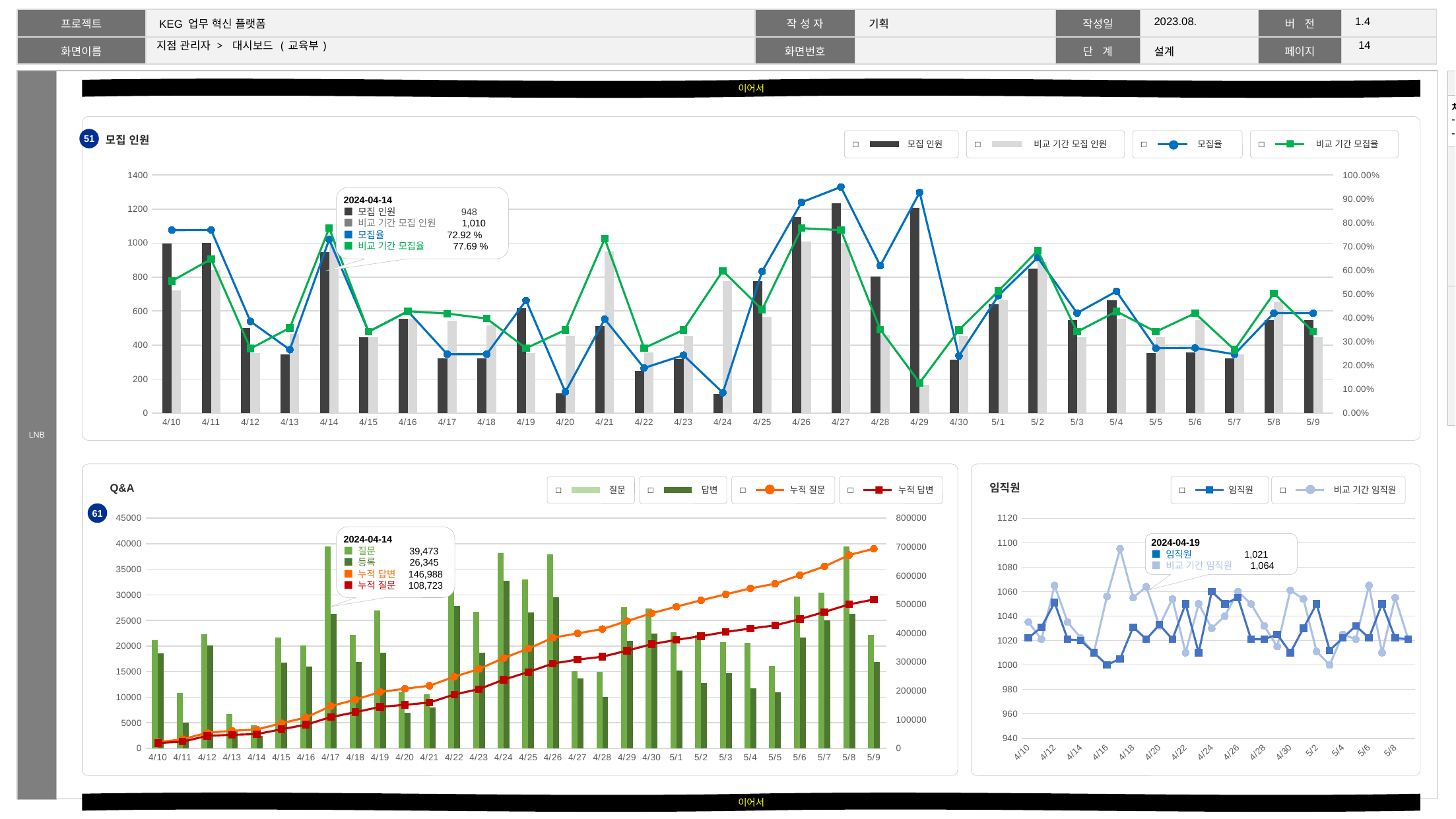

14

# 지점 관리자 > 대시보드 (교육부)
| 화면 설명 |  |
| --- | --- |
| 차트 교육부 차트의 X축은 [개강일] 기준 기간임. 나머지 기능은 사업부와 동일함. |  |
| 51 | 차트: 모집율 Type= Combo Chart 막대그래프= 검색 기간/비교 기간 각 날짜의 수강생 총 수 꺾은선 그래프= 검색 기간/비교 기간 각 날짜의 모집율 범례: checked된 항목에 대해서만 차트 내에 표기. Default= 모든 범례 checked. Y축 1= 막대그래프의 값에 대한 범위 Y축 2= 꺾은선 그래프의 값에 대한 범위. |
| 61 | 차트: Q&A Type= Combo Chart 막대그래프= 검색 기간 중 각 날짜의 Q&A 질문, 답변 총 수 꺾은선 그래프= 누적 질문, 누적 답변 수 범례: checked된 항목에 대해서만 차트 내에 표기. Default= 모든 범례 checked. Y축 1= 막대그래프의 값에 대한 범위 Y축 2= 꺾은선 그래프의 값에 대한 범위. |
이어서

모집 인원
51
□
모집 인원
□
비교 기간 모집 인원
□
모집율

□
비교 기간 모집율

### Chart

| Category | 모집 인원 | 비교 기간 모집 인원 | 모집율 | 비교 기간 모집율 |
|---|---|---|---|---|
| 45392 | 999.0 | 721.0 | 0.7684615384615384 | 0.5546153846153846 |
| 45393 | 1000.0 | 841.0 | 0.7692307692307693 | 0.6469230769230769 |
| 45394 | 500.0 | 352.0 | 0.38461538461538464 | 0.27076923076923076 |
| 45395 | 346.0 | 465.0 | 0.26615384615384613 | 0.3576923076923077 |
| 45396 | 948.0 | 1010.0 | 0.7292307692307692 | 0.7769230769230769 |
| 45397 | 444.0 | 444.0 | 0.3415384615384615 | 0.3415384615384615 |
| 45398 | 556.0 | 556.0 | 0.4276923076923077 | 0.4276923076923077 |
| 45399 | 321.0 | 543.0 | 0.2469230769230769 | 0.4176923076923077 |
| 45400 | 321.0 | 516.0 | 0.2469230769230769 | 0.39692307692307693 |
| 45401 | 615.0 | 354.0 | 0.47307692307692306 | 0.2723076923076923 |
| 45402 | 115.0 | 454.0 | 0.08846153846153847 | 0.34923076923076923 |
| 45403 | 513.0 | 952.0 | 0.3946153846153846 | 0.7323076923076923 |
| 45404 | 246.0 | 355.0 | 0.18923076923076923 | 0.27307692307692305 |
| 45405 | 316.0 | 454.0 | 0.24307692307692308 | 0.34923076923076923 |
| 45406 | 111.0 | 777.0 | 0.08538461538461538 | 0.5976923076923077 |
| 45407 | 774.0 | 565.0 | 0.5953846153846154 | 0.4346153846153846 |
| 45408 | 1151.0 | 1010.0 | 0.8853846153846154 | 0.7769230769230769 |
| 45409 | 1235.0 | 999.0 | 0.95 | 0.7684615384615384 |
| 45410 | 805.0 | 456.0 | 0.6192307692307693 | 0.3507692307692308 |
| 45411 | 1205.0 | 165.0 | 0.926923076923077 | 0.12692307692307692 |
| 45412 | 312.0 | 454.0 | 0.24 | 0.34923076923076923 |
| 45413 | 641.0 | 666.0 | 0.4930769230769231 | 0.5123076923076924 |
| 45414 | 849.0 | 888.0 | 0.6530769230769231 | 0.683076923076923 |
| 45415 | 546.0 | 444.0 | 0.42 | 0.3415384615384615 |
| 45416 | 665.0 | 555.0 | 0.5115384615384615 | 0.4269230769230769 |
| 45417 | 354.0 | 444.0 | 0.2723076923076923 | 0.3415384615384615 |
| 45418 | 356.0 | 545.0 | 0.27384615384615385 | 0.41923076923076924 |
| 45419 | 321.0 | 345.0 | 0.2469230769230769 | 0.2653846153846154 |
| 45420 | 546.0 | 654.0 | 0.42 | 0.5030769230769231 |
| 45421 | 545.0 | 444.0 | 0.41923076923076924 | 0.3415384615384615 |
2024-04-14
■ 모집 인원                        948
■ 비교 기간 모집 인원         1,010
■ 모집율                       72.92 %
■ 비교 기간 모집율          77.69 %

Q&A

임직원
□
질문
□
답변
□
누적 질문

□
누적 답변

□
임직원
□
비교 기간 임직원

61

### Chart

| Category | 질문 | 답변 | 누적 질문 | 누적 답변 |
|---|---|---|---|---|
| 45392 | 21208.0 | 18594.0 | 21208.0 | 18594.0 |
| 45393 | 10811.0 | 5001.0 | 32019.0 | 23595.0 |
| 45394 | 22306.0 | 20080.0 | 54325.0 | 43675.0 |
| 45395 | 6762.0 | 3500.0 | 61087.0 | 47175.0 |
| 45396 | 4553.0 | 2400.0 | 65640.0 | 49575.0 |
| 45397 | 21733.0 | 16797.0 | 87373.0 | 66372.0 |
| 45398 | 20142.0 | 16006.0 | 107515.0 | 82378.0 |
| 45399 | 39473.0 | 26345.0 | 146988.0 | 108723.0 |
| 45400 | 22204.0 | 16940.0 | 169192.0 | 125663.0 |
| 45401 | 26922.0 | 18654.0 | 196114.0 | 144317.0 |
| 45402 | 11036.0 | 7000.0 | 207150.0 | 151317.0 |
| 45403 | 10630.0 | 8000.0 | 217780.0 | 159317.0 |
| 45404 | 31140.0 | 27852.0 | 248920.0 | 187169.0 |
| 45405 | 26727.0 | 18749.0 | 275647.0 | 205918.0 |
| 45406 | 38166.0 | 32740.0 | 313813.0 | 238658.0 |
| 45407 | 32970.0 | 26633.0 | 346783.0 | 265291.0 |
| 45408 | 37872.0 | 29521.0 | 384655.0 | 294812.0 |
| 45409 | 15156.0 | 13689.0 | 399811.0 | 308501.0 |
| 45410 | 14976.0 | 10000.0 | 414787.0 | 318501.0 |
| 45411 | 27601.0 | 21065.0 | 442388.0 | 339566.0 |
| 45412 | 27394.0 | 22407.0 | 469782.0 | 361973.0 |
| 45413 | 22720.0 | 15247.0 | 492502.0 | 377220.0 |
| 45414 | 22224.0 | 12798.0 | 514726.0 | 390018.0 |
| 45415 | 20773.0 | 14708.0 | 535499.0 | 404726.0 |
| 45416 | 20591.0 | 11800.0 | 556090.0 | 416526.0 |
| 45417 | 16140.0 | 11000.0 | 572230.0 | 427526.0 |
| 45418 | 29671.0 | 21718.0 | 601901.0 | 449244.0 |
| 45419 | 30490.0 | 24990.0 | 632391.0 | 474234.0 |
| 45420 | 39473.0 | 26345.0 | 671864.0 | 500579.0 |
| 45421 | 22204.0 | 16940.0 | 694068.0 | 517519.0 |

### Chart

| Category | 임직원 | 비교기간 임직원 |
|---|---|---|
| 45392 | 1035.0 | 1022.0 |
| 45393 | 1021.0 | 1031.0 |
| 45394 | 1065.0 | 1051.0 |
| 45395 | 1035.0 | 1021.0 |
| 45396 | 1022.0 | 1020.0 |
| 45397 | 1010.0 | 1010.0 |
| 45398 | 1056.0 | 1000.0 |
| 45399 | 1095.0 | 1005.0 |
| 45400 | 1055.0 | 1031.0 |
| 45401 | 1064.0 | 1021.0 |
| 45402 | 1032.0 | 1033.0 |
| 45403 | 1054.0 | 1021.0 |
| 45404 | 1010.0 | 1050.0 |
| 45405 | 1050.0 | 1010.0 |
| 45406 | 1030.0 | 1060.0 |
| 45407 | 1040.0 | 1050.0 |
| 45408 | 1060.0 | 1055.0 |
| 45409 | 1050.0 | 1021.0 |
| 45410 | 1032.0 | 1021.0 |
| 45411 | 1015.0 | 1025.0 |
| 45412 | 1061.0 | 1010.0 |
| 45413 | 1054.0 | 1030.0 |
| 45414 | 1011.0 | 1050.0 |
| 45415 | 1000.0 | 1012.0 |
| 45416 | 1025.0 | 1022.0 |
| 45417 | 1021.0 | 1032.0 |
| 45418 | 1065.0 | 1022.0 |
| 45419 | 1010.0 | 1050.0 |
| 45420 | 1055.0 | 1022.0 |
| 45421 | 1021.0 | 1021.0 |
2024-04-14
■ 질문            39,473
■ 등록            26,345
■ 누적 답변    146,988
■ 누적 질문    108,723
2024-04-19
■ 임직원                   1,021
■ 비교 기간 임직원      1,064
이어서